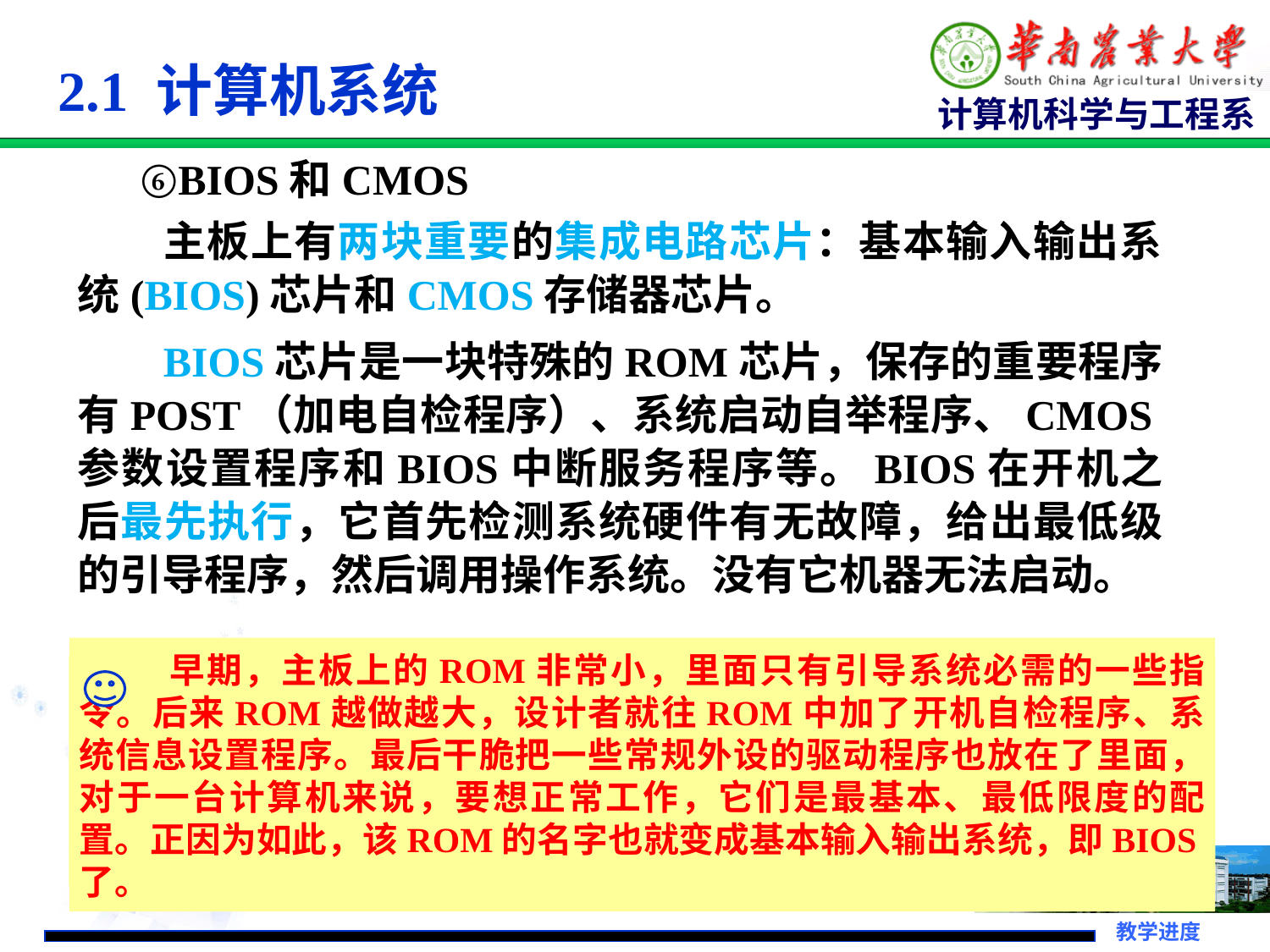

# 2.1 计算机系统
      ⑥BIOS和CMOS
       主板上有两块重要的集成电路芯片：基本输入输出系统(BIOS)芯片和CMOS存储器芯片。
        BIOS芯片是一块特殊的ROM芯片，保存的重要程序有POST（加电自检程序）、系统启动自举程序、CMOS参数设置程序和BIOS中断服务程序等。BIOS在开机之后最先执行，它首先检测系统硬件有无故障，给出最低级的引导程序，然后调用操作系统。没有它机器无法启动。

        早期，主板上的ROM非常小，里面只有引导系统必需的一些指令。后来ROM越做越大，设计者就往ROM中加了开机自检程序、系统信息设置程序。最后干脆把一些常规外设的驱动程序也放在了里面，对于一台计算机来说，要想正常工作，它们是最基本、最低限度的配置。正因为如此，该ROM的名字也就变成基本输入输出系统，即BIOS了。